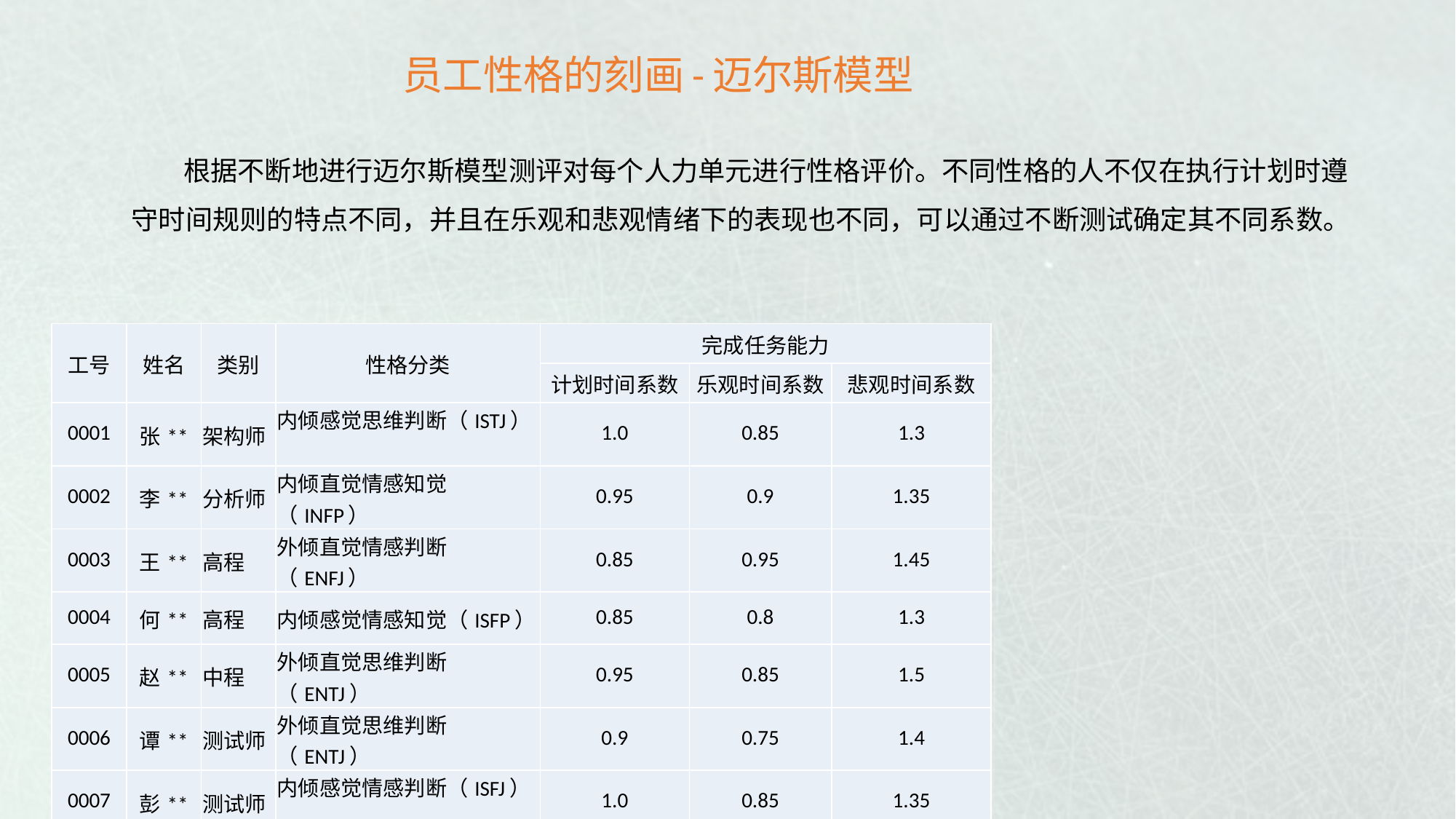

# 员工性格的刻画-迈尔斯模型
        根据不断地进行迈尔斯模型测评对每个人力单元进行性格评价。不同性格的人不仅在执行计划时遵守时间规则的特点不同，并且在乐观和悲观情绪下的表现也不同，可以通过不断测试确定其不同系数。
| 工号 | 姓名 | 类别 | 性格分类 | 完成任务能力 |  |  |
| --- | --- | --- | --- | --- | --- | --- |
|  |  |  |  | 计划时间系数 | 乐观时间系数 | 悲观时间系数 |
| 0001 | 张\*\* | 架构师 | 内倾感觉思维判断（ISTJ） | 1.0 | 0.85 | 1.3 |
| 0002 | 李\*\* | 分析师 | 内倾直觉情感知觉（INFP） | 0.95 | 0.9 | 1.35 |
| 0003 | 王\*\* | 高程 | 外倾直觉情感判断（ENFJ） | 0.85 | 0.95 | 1.45 |
| 0004 | 何\*\* | 高程 | 内倾感觉情感知觉（ISFP） | 0.85 | 0.8 | 1.3 |
| 0005 | 赵\*\* | 中程 | 外倾直觉思维判断（ENTJ） | 0.95 | 0.85 | 1.5 |
| 0006 | 谭\*\* | 测试师 | 外倾直觉思维判断（ENTJ） | 0.9 | 0.75 | 1.4 |
| 0007 | 彭\*\* | 测试师 | 内倾感觉情感判断（ISFJ） | 1.0 | 0.85 | 1.35 |